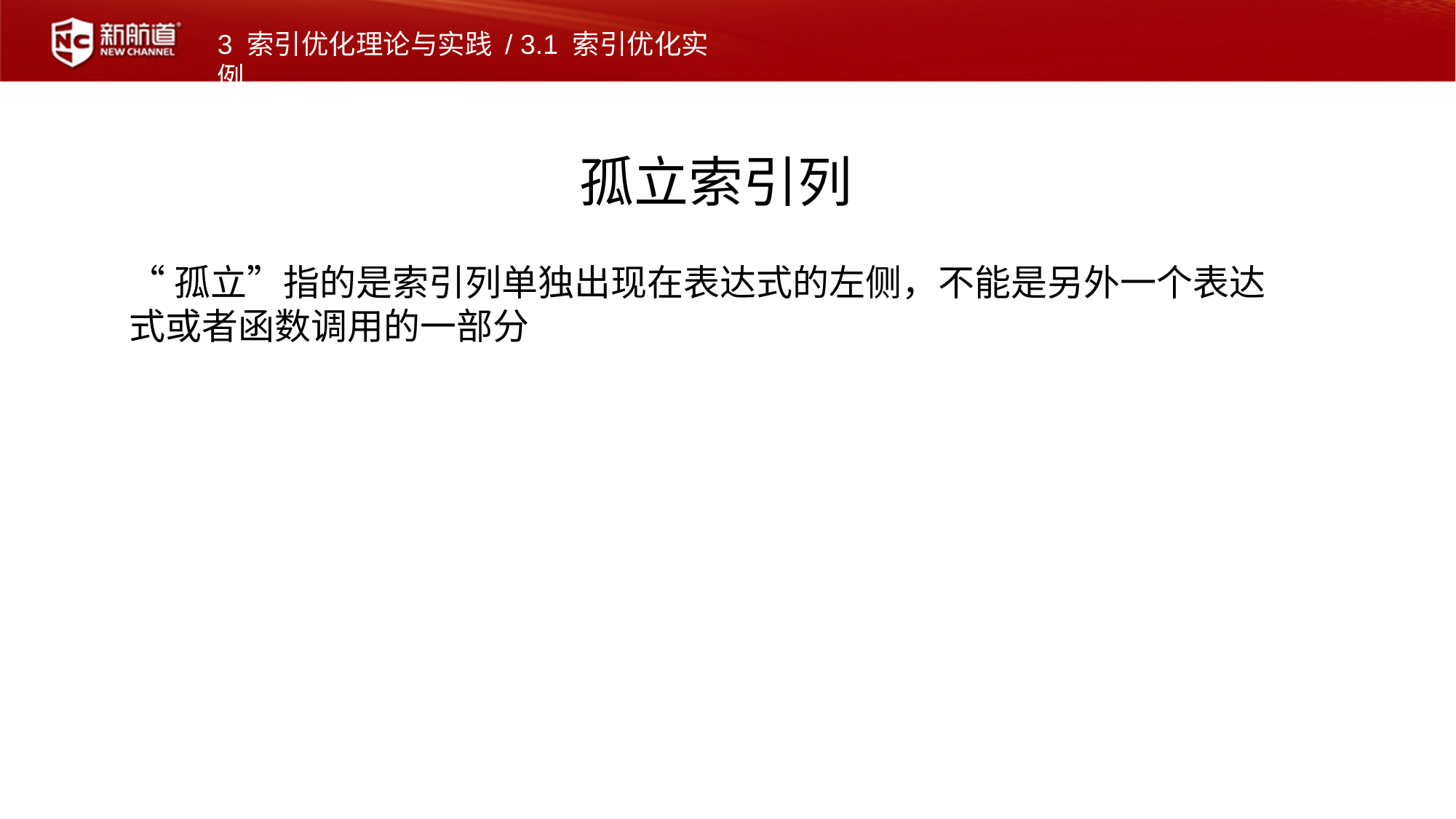

3 索引优化理论与实践 / 3.1 索引优化实例
孤立索引列
“孤立”指的是索引列单独出现在表达式的左侧，不能是另外一个表达式或者函数调用的一部分